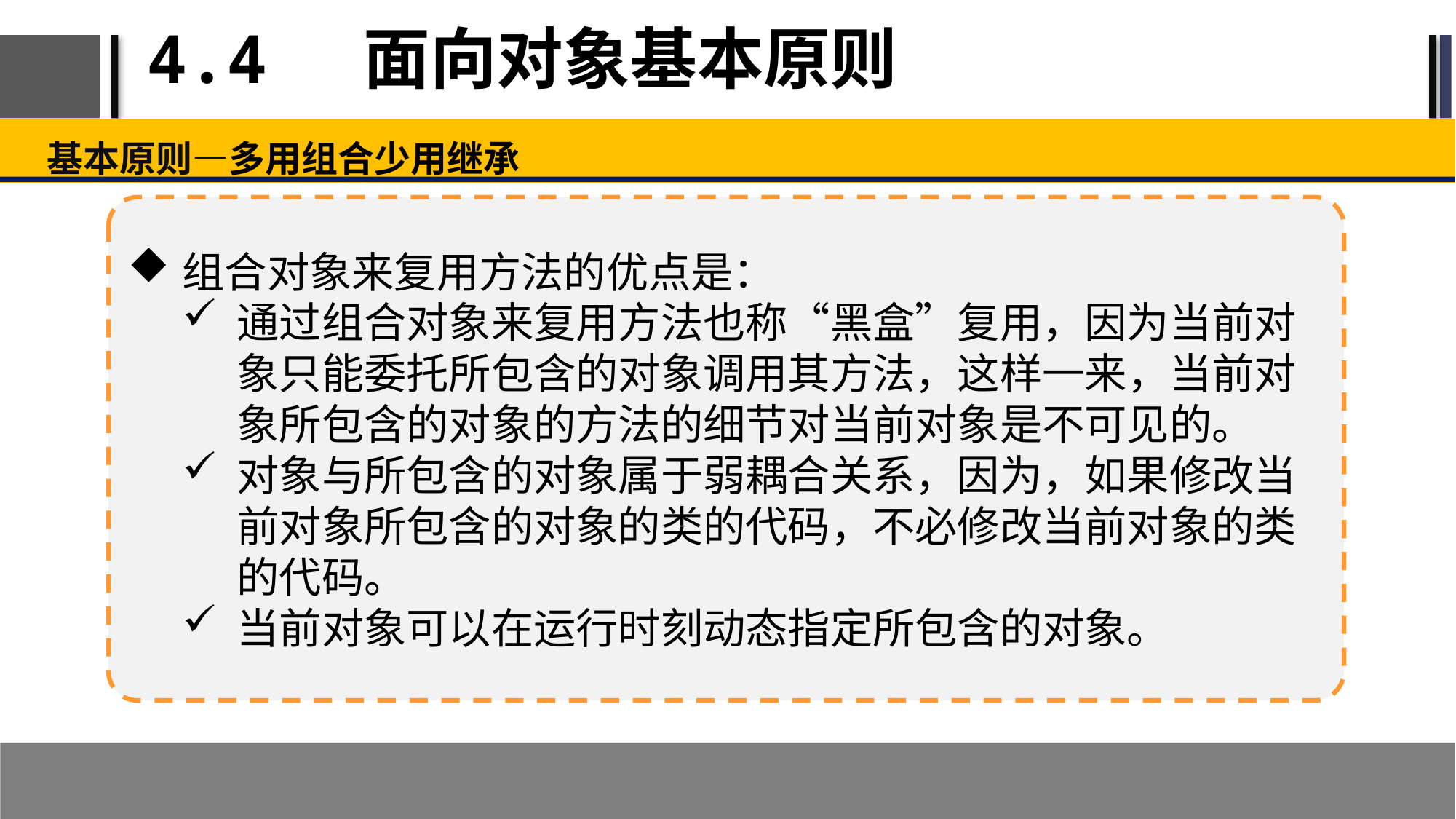

# 4.4  面向对象基本原则

基本原则—多用组合少用继承

组合对象来复用方法的优点是：
通过组合对象来复用方法也称“黑盒”复用，因为当前对象只能委托所包含的对象调用其方法，这样一来，当前对象所包含的对象的方法的细节对当前对象是不可见的。
对象与所包含的对象属于弱耦合关系，因为，如果修改当前对象所包含的对象的类的代码，不必修改当前对象的类的代码。
当前对象可以在运行时刻动态指定所包含的对象。